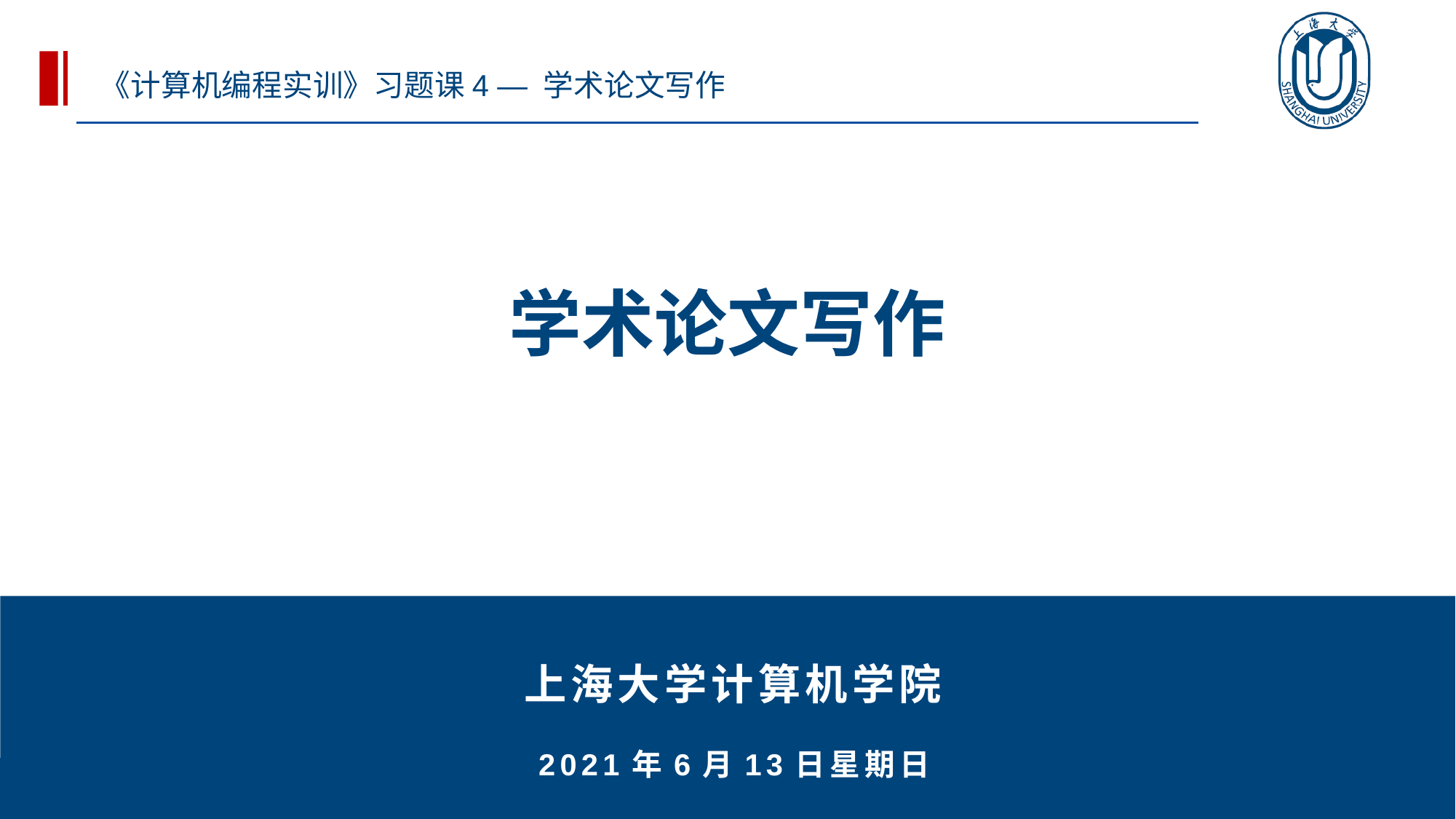

《计算机编程实训》习题课4 — 学术论文写作
学术论文写作

 上海大学计算机学院
 2021年6月13日星期日
1